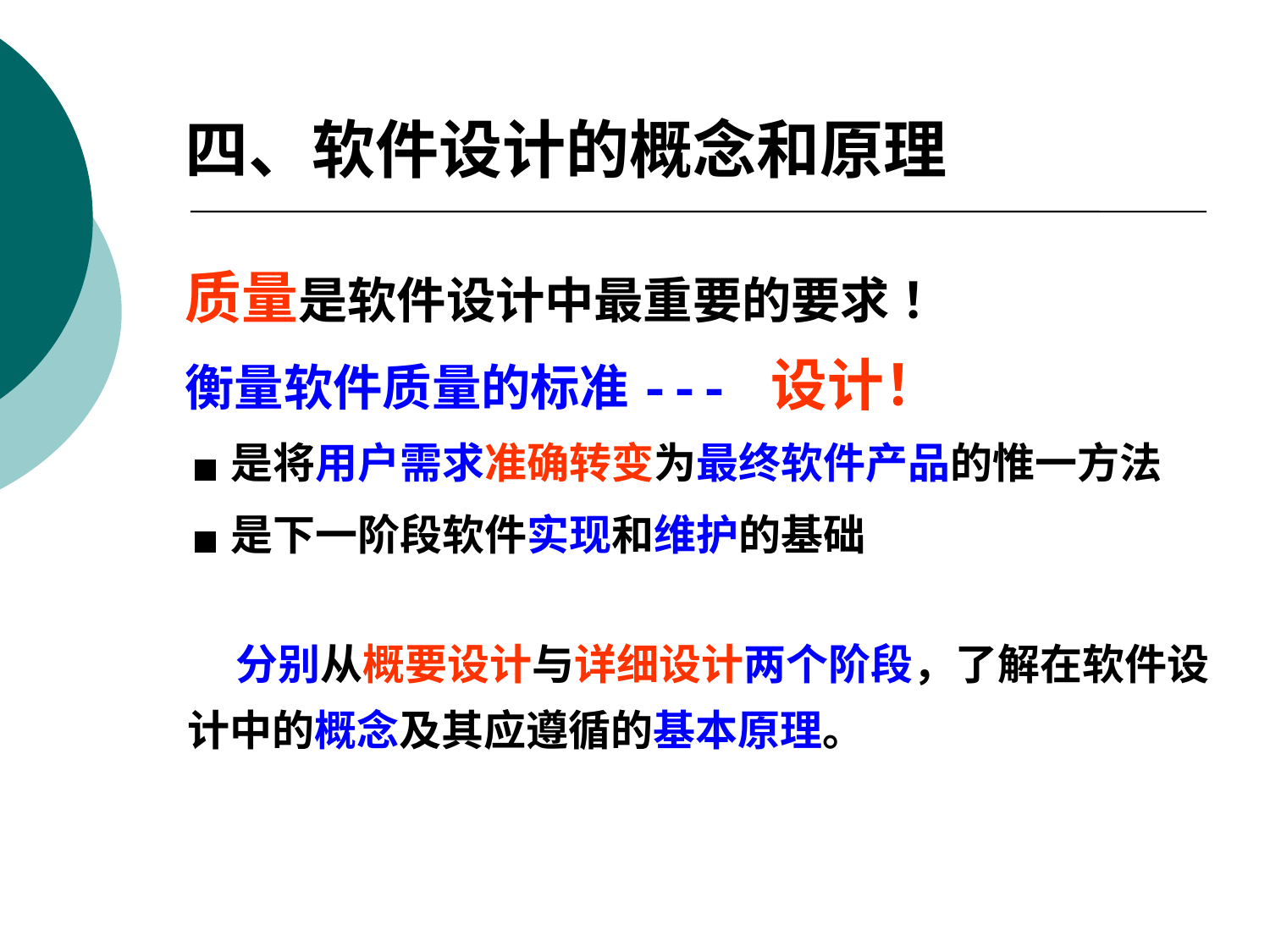

四、软件设计的概念和原理
质量是软件设计中最重要的要求 ！
衡量软件质量的标准--- 设计！
█ 是将用户需求准确转变为最终软件产品的惟一方法
█ 是下一阶段软件实现和维护的基础
    分别从概要设计与详细设计两个阶段，了解在软件设计中的概念及其应遵循的基本原理。